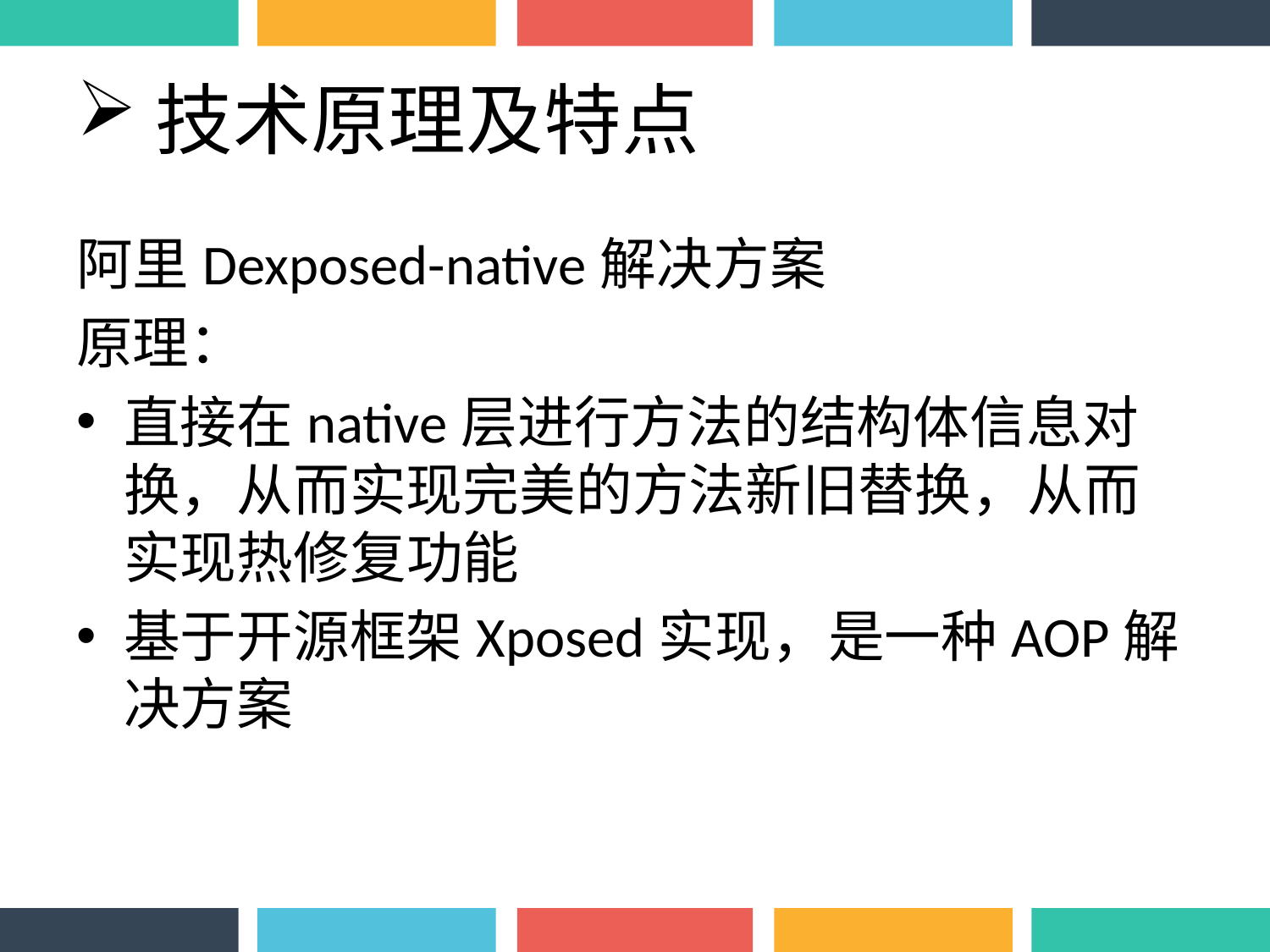

# 技术原理及特点
阿里Dexposed-native解决方案
原理：
直接在native层进行方法的结构体信息对换，从而实现完美的方法新旧替换，从而实现热修复功能
基于开源框架Xposed实现，是一种AOP解决方案